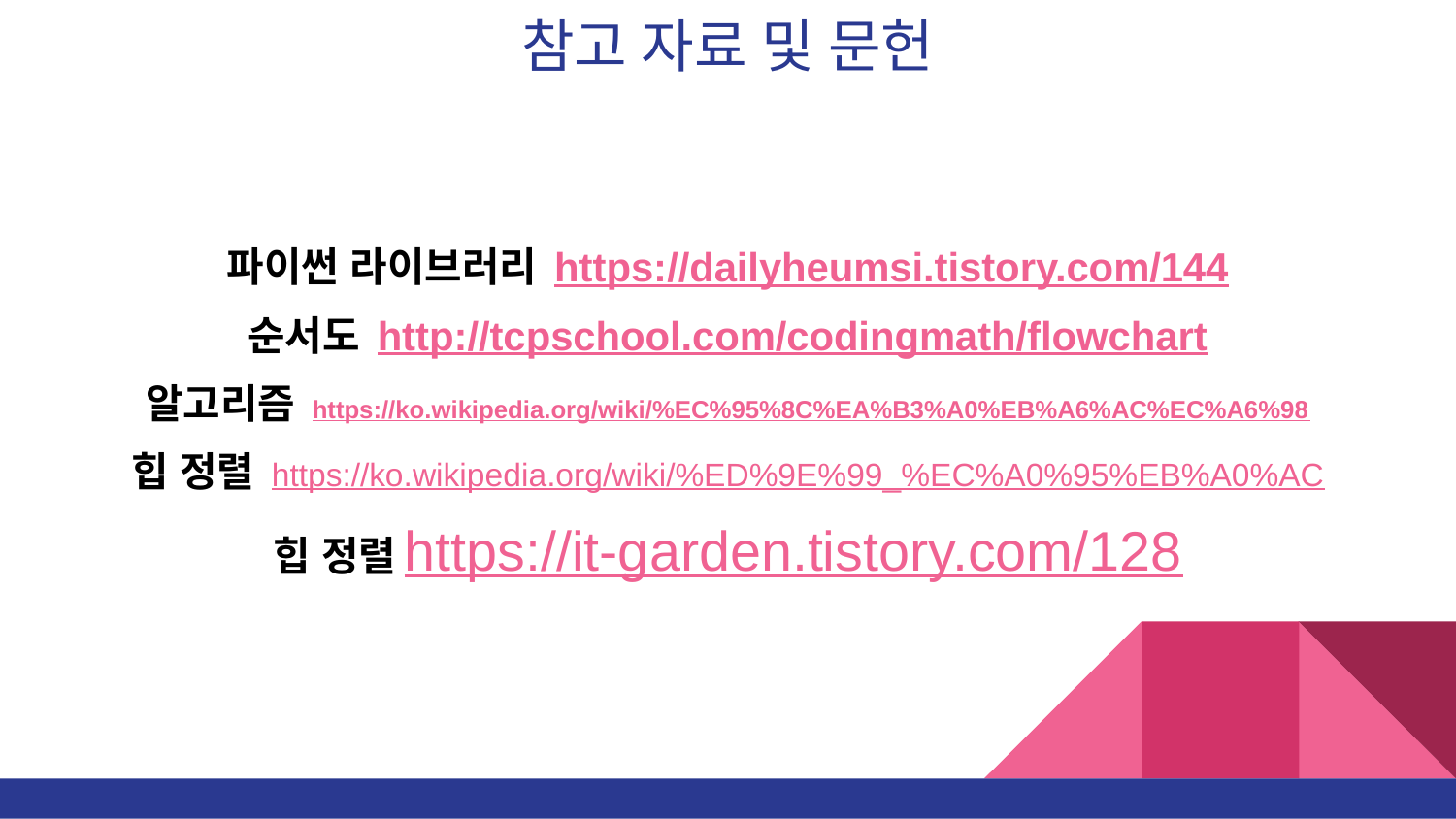

# 참고 자료 및 문헌

파이썬 라이브러리 https://dailyheumsi.tistory.com/144
순서도 http://tcpschool.com/codingmath/flowchart
알고리즘 https://ko.wikipedia.org/wiki/%EC%95%8C%EA%B3%A0%EB%A6%AC%EC%A6%98
힙 정렬 https://ko.wikipedia.org/wiki/%ED%9E%99_%EC%A0%95%EB%A0%AC
힙 정렬 https://it-garden.tistory.com/128